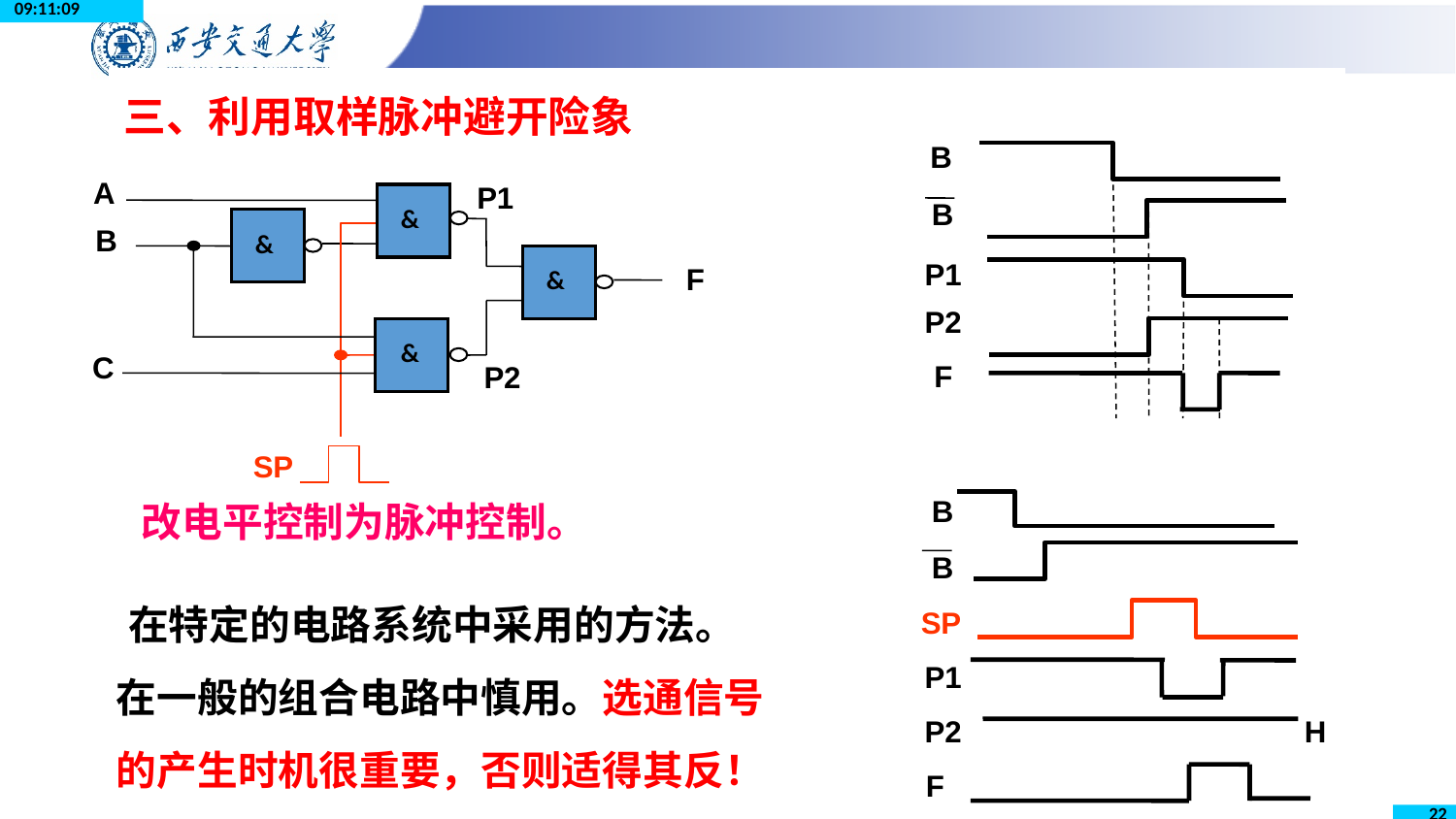

09:11:09
# 三、利用取样脉冲避开险象
B

B

P1

P2

F

A
P1

&

&

B

&

F

&

C

P2

SP

B

B

SP
P1

P2
H

F

   改电平控制为脉冲控制。
    在特定的电路系统中采用的方法。在一般的组合电路中慎用。选通信号的产生时机很重要，否则适得其反！

22